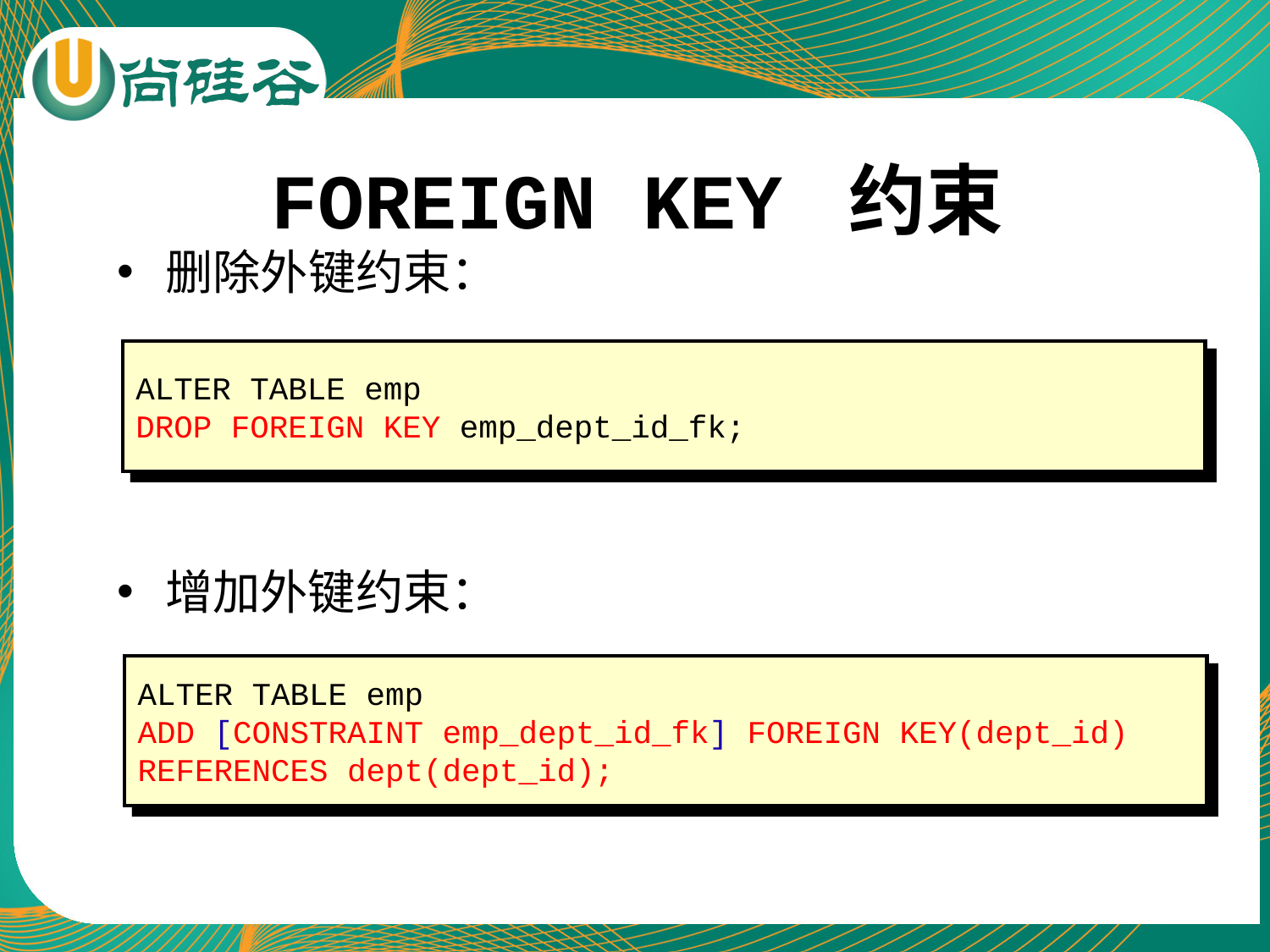

# FOREIGN KEY 约束
删除外键约束：
ALTER TABLE emp
DROP FOREIGN KEY emp_dept_id_fk;
增加外键约束：
ALTER TABLE emp
ADD [CONSTRAINT emp_dept_id_fk] FOREIGN KEY(dept_id)
REFERENCES dept(dept_id);